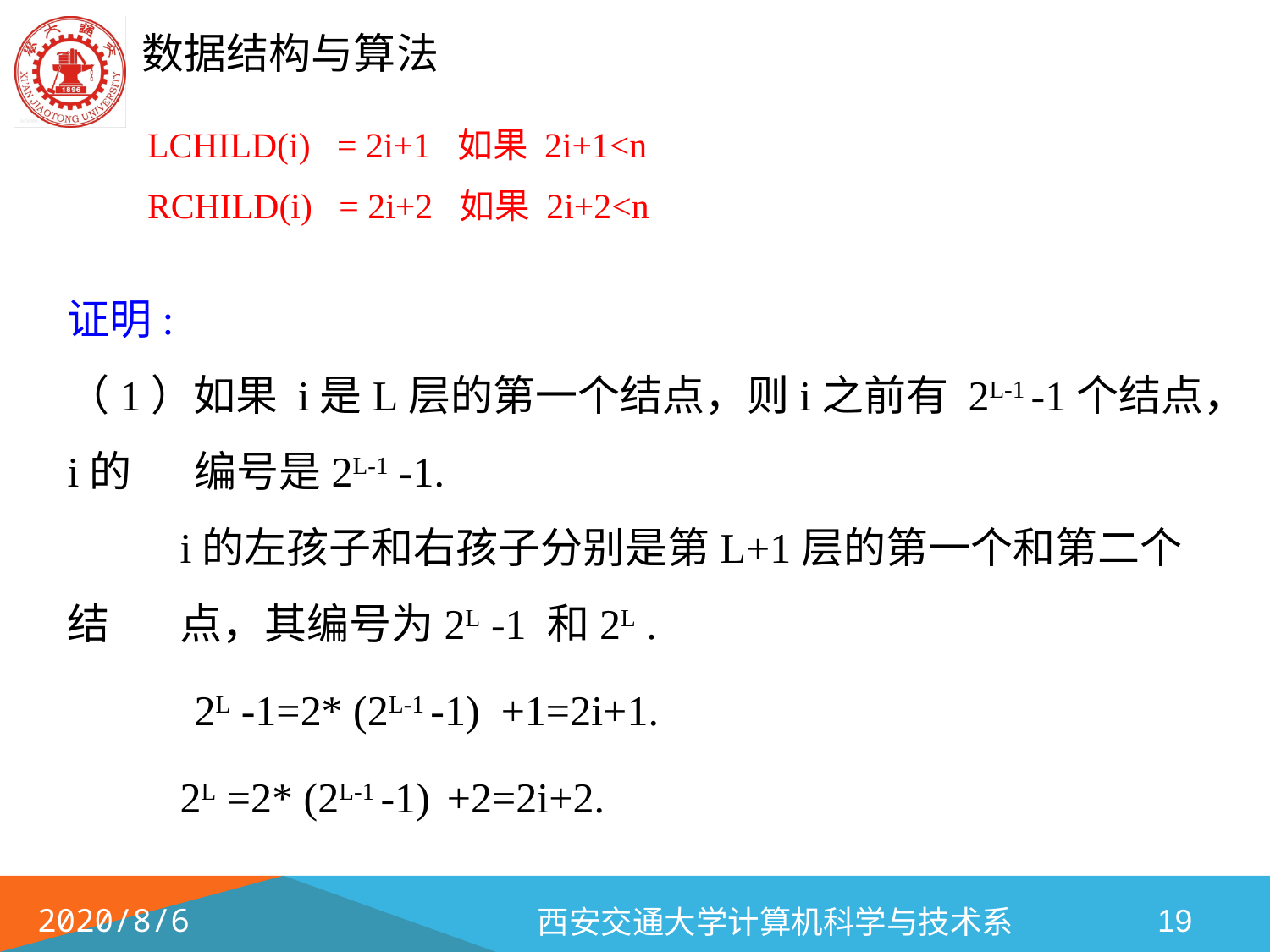

LCHILD(i)   = 2i+1  如果 2i+1<n
RCHILD(i)   = 2i+2  如果 2i+2<n
证明:
（1）如果 i是L层的第一个结点，则i之前有 2L-1 -1个结点，i的	编号是2L-1 -1.
	i的左孩子和右孩子分别是第L+1层的第一个和第二个结	点，其编号为2L -1 和2L .
            2L -1=2* (2L-1 -1)  +1=2i+1.
	2L =2* (2L-1 -1)  +2=2i+2.